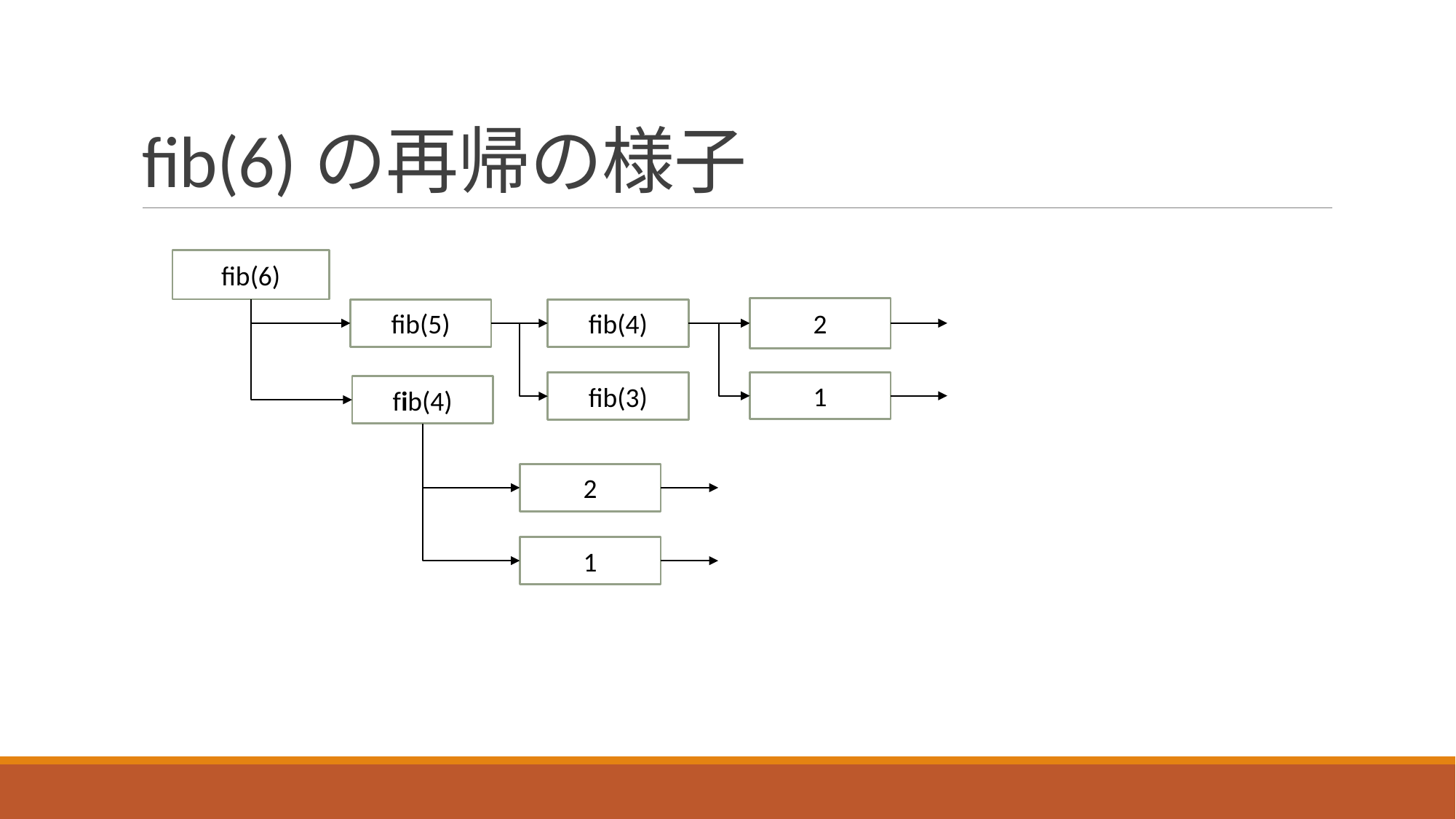

# fib(6)の再帰の様子

fib(6)
2
fib(4)
fib(5)
fib(3)
1
fib(4)
2
1